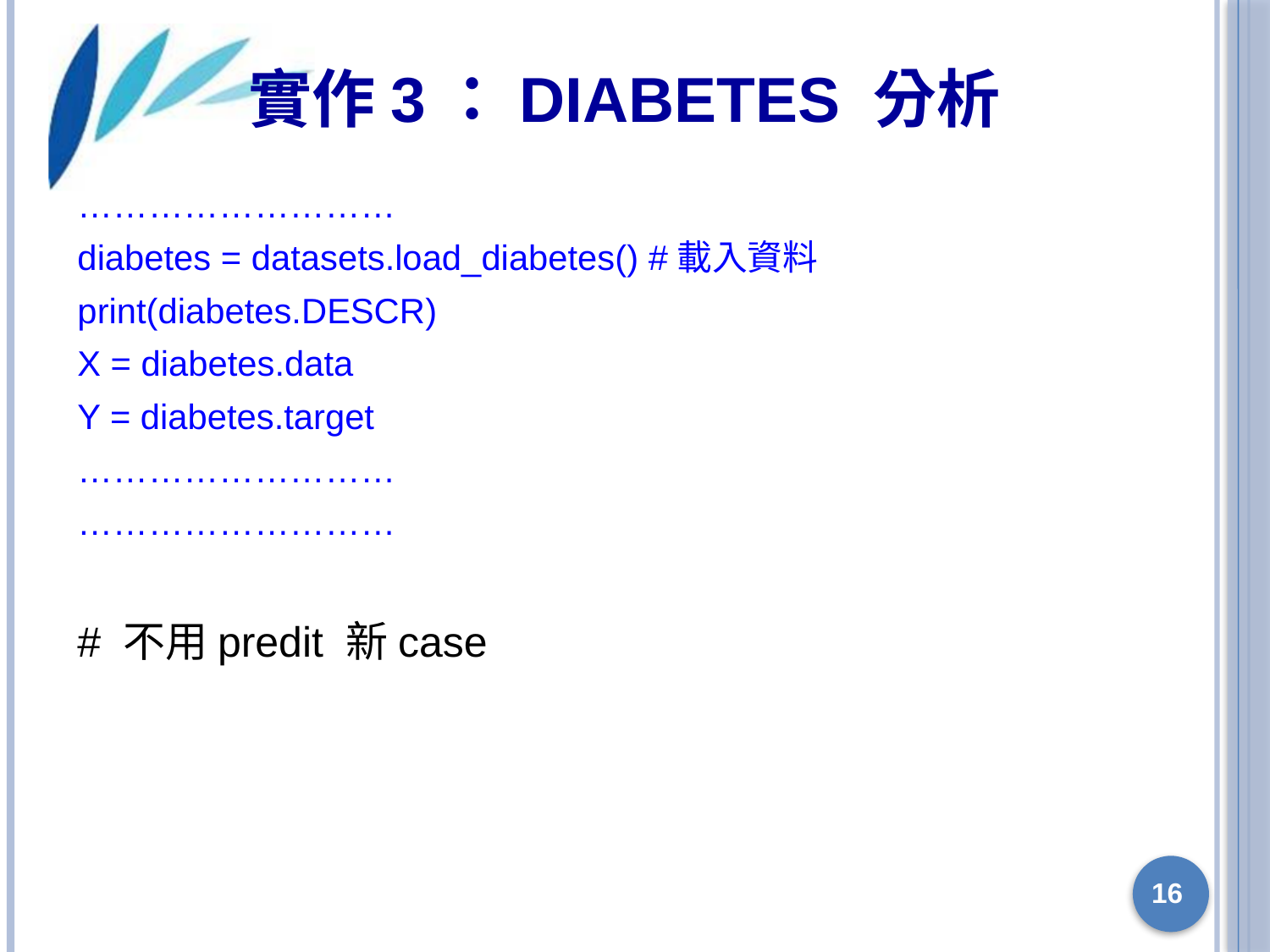

# 實作3：Diabetes 分析
………………………
diabetes = datasets.load_diabetes() #載入資料
print(diabetes.DESCR)
X = diabetes.data
Y = diabetes.target
………………………
………………………

# 不用predit 新case
16